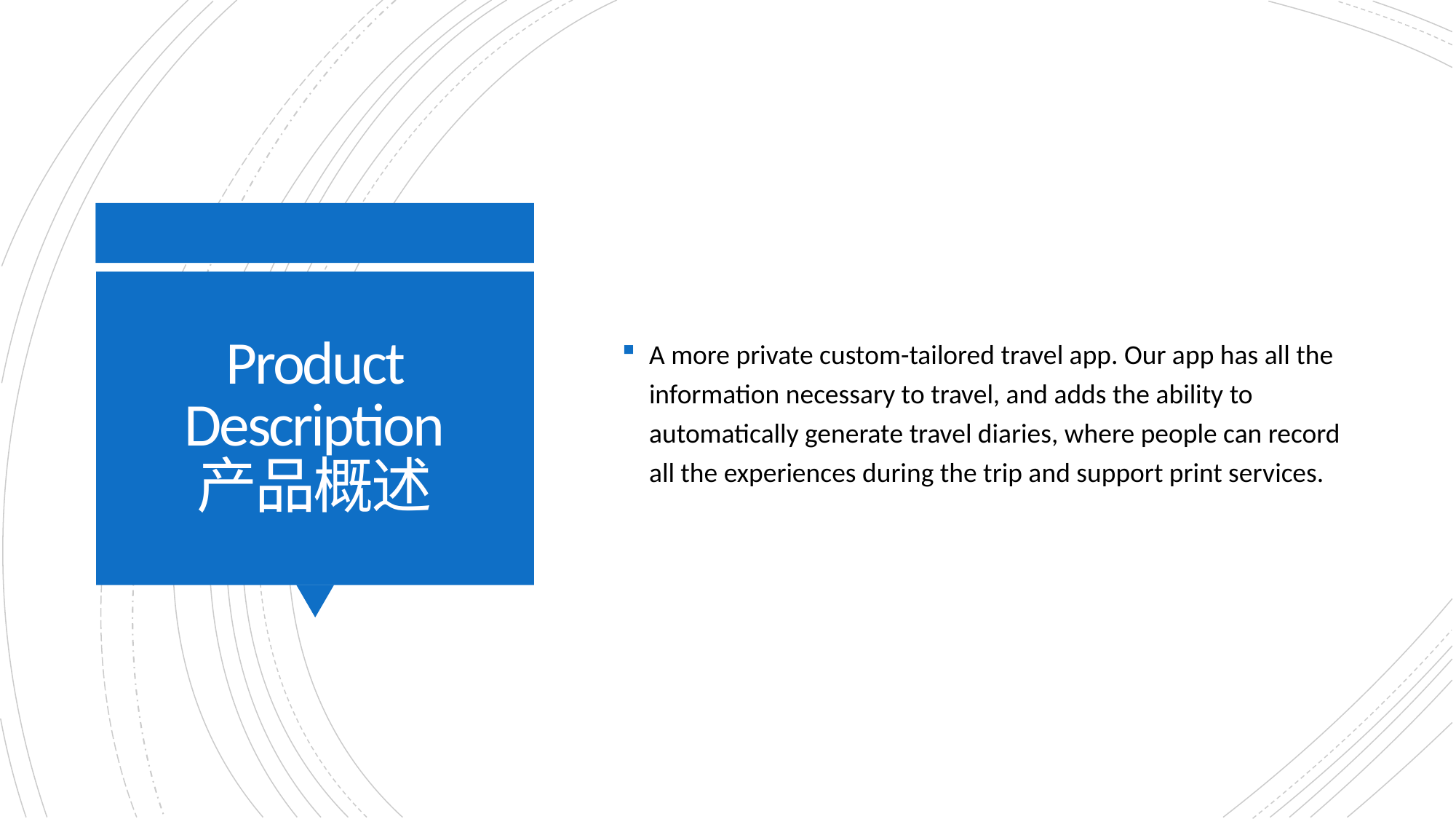

A more private custom-tailored travel app. Our app has all the information necessary to travel, and adds the ability to automatically generate travel diaries, where people can record all the experiences during the trip and support print services.
# Product Description 产品概述